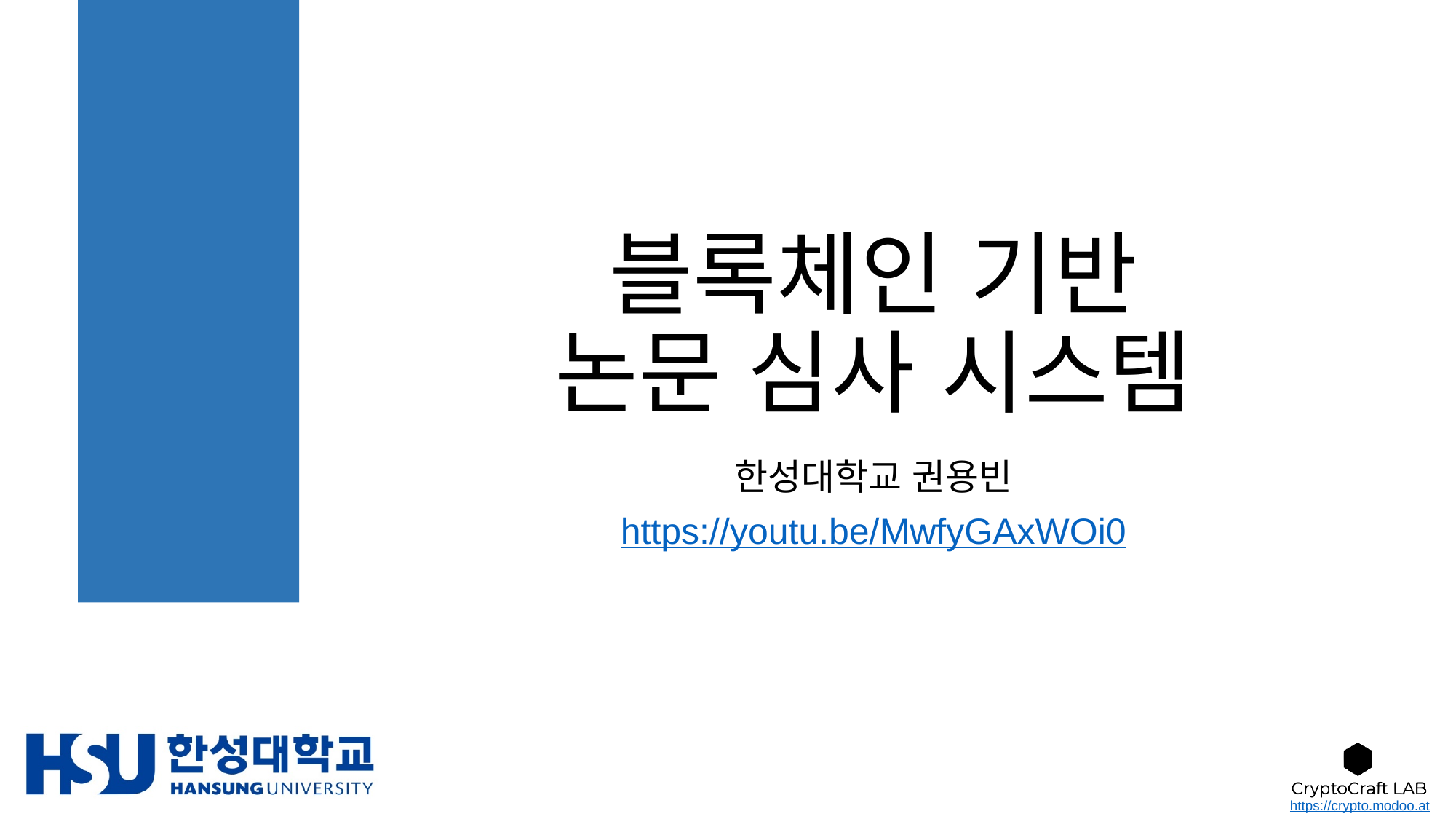

# 블록체인 기반 논문 심사 시스템
한성대학교 권용빈
https://youtu.be/MwfyGAxWOi0